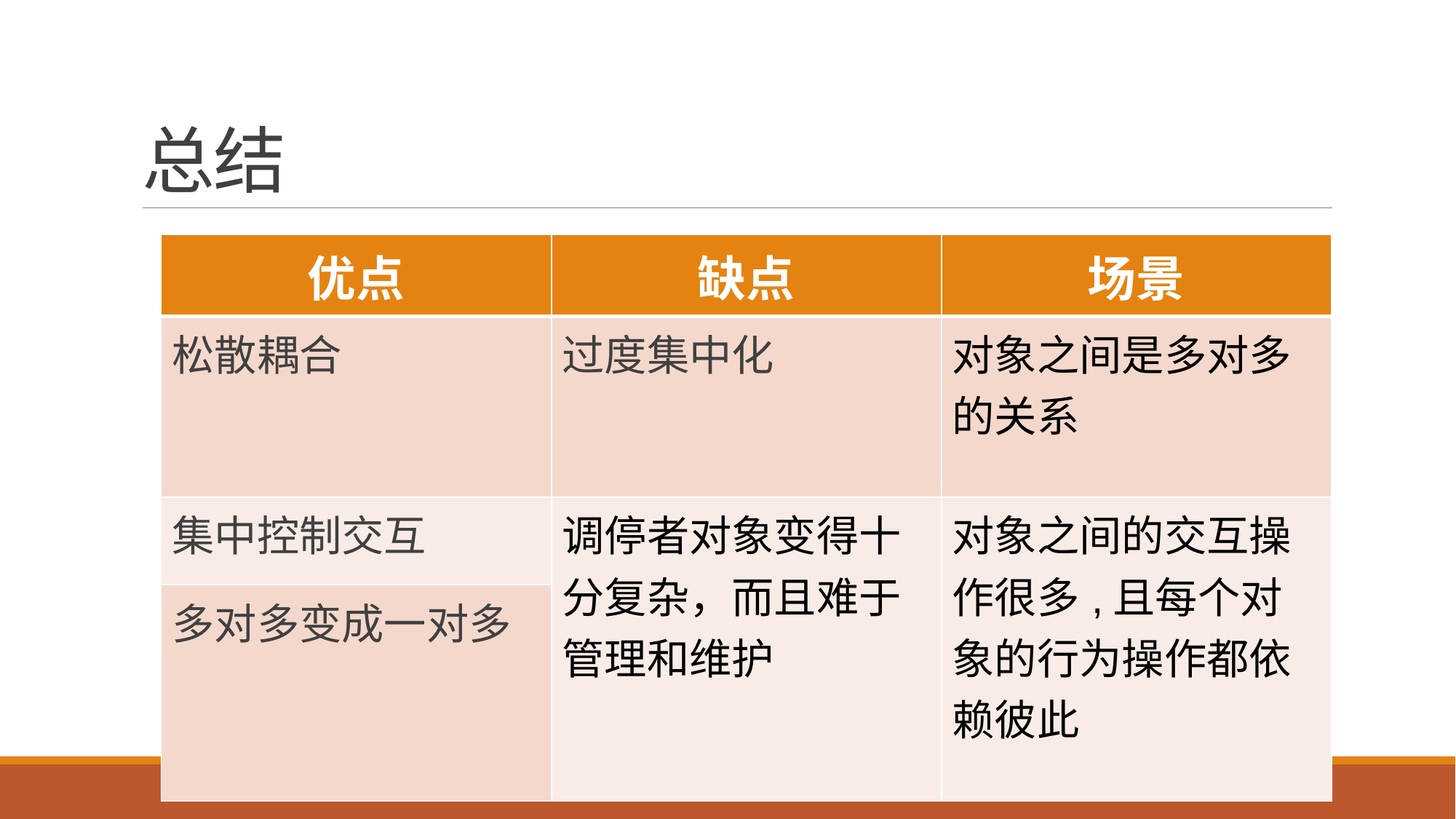

# 总结
| 优点 | 缺点 | 场景 |
| --- | --- | --- |
| 松散耦合 | 过度集中化 | 对象之间是多对多的关系 |
| 集中控制交互 | 调停者对象变得十分复杂，而且难于管理和维护 | 对象之间的交互操作很多,且每个对象的行为操作都依赖彼此 |
| 多对多变成一对多 |  |  |